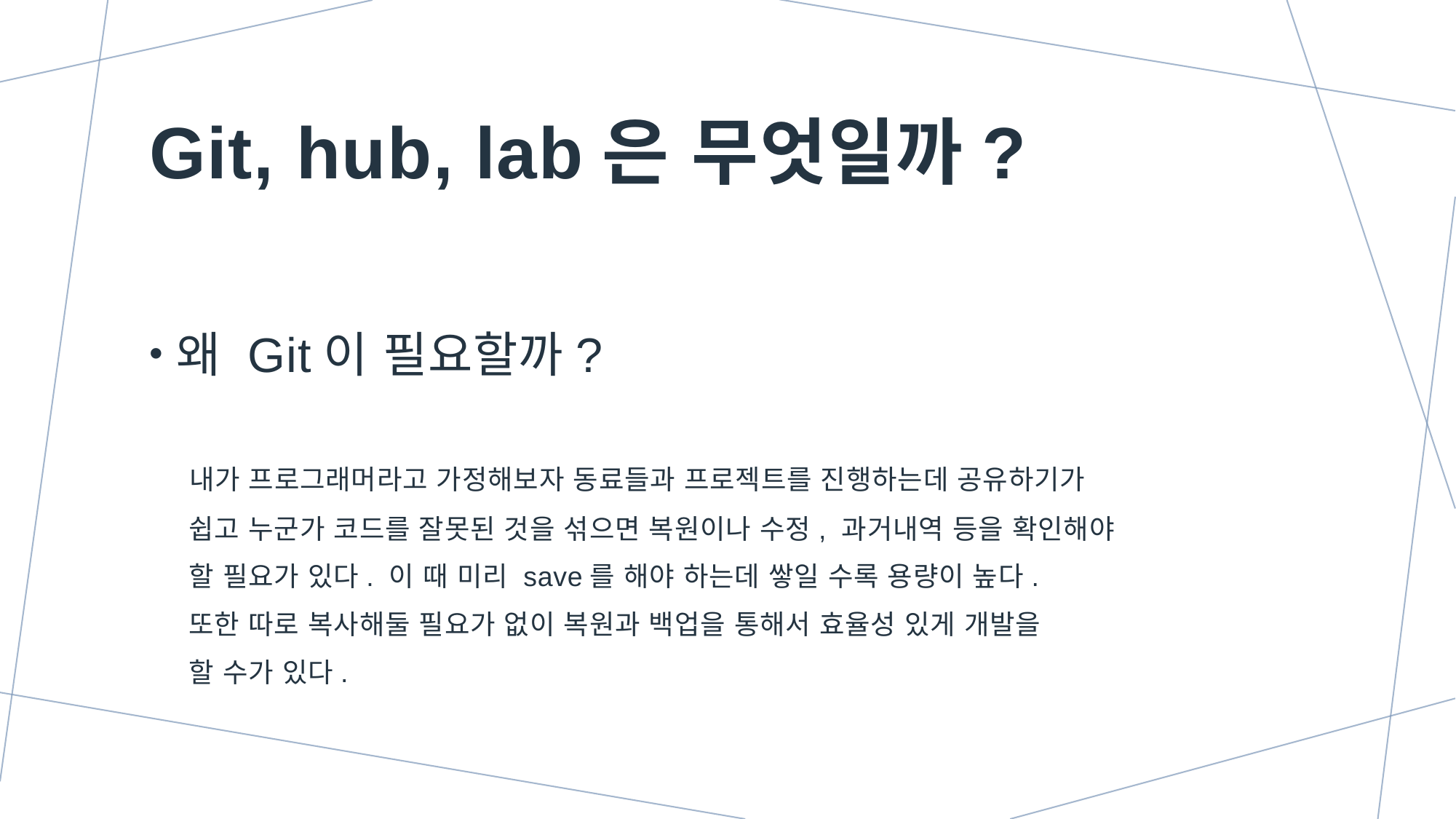

# Git, hub, lab은 무엇일까?
왜 Git이 필요할까?

   내가 프로그래머라고 가정해보자 동료들과 프로젝트를 진행하는데 공유하기가
    쉽고 누군가 코드를 잘못된 것을 섞으면 복원이나 수정, 과거내역 등을 확인해야
    할 필요가 있다. 이 때 미리 save를 해야 하는데 쌓일 수록 용량이 높다.
    또한 따로 복사해둘 필요가 없이 복원과 백업을 통해서 효율성 있게 개발을
    할 수가 있다.